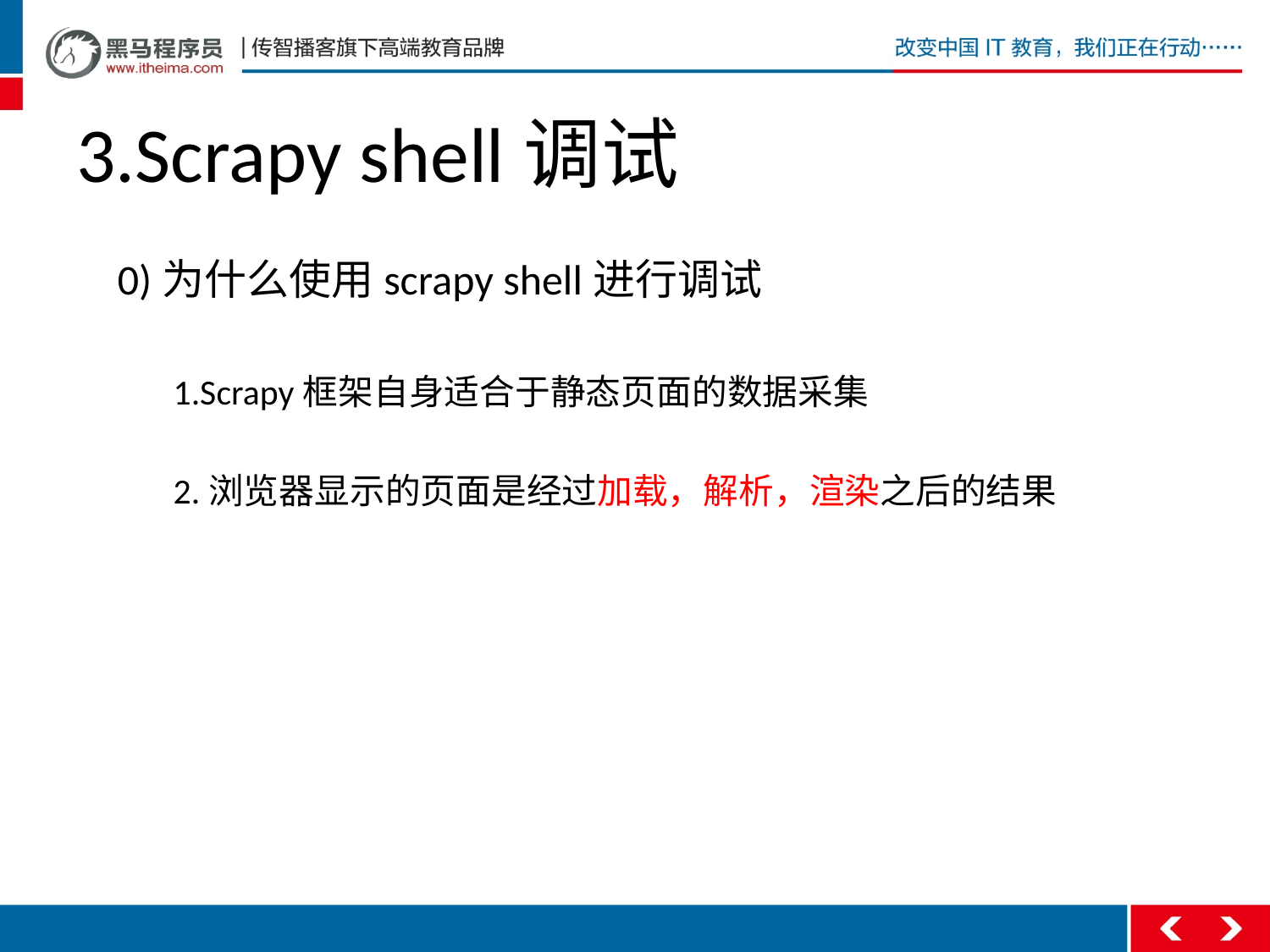

# 3.Scrapy shell调试
0)为什么使用scrapy shell进行调试

1.Scrapy框架自身适合于静态页面的数据采集

2.浏览器显示的页面是经过加载，解析，渲染之后的结果